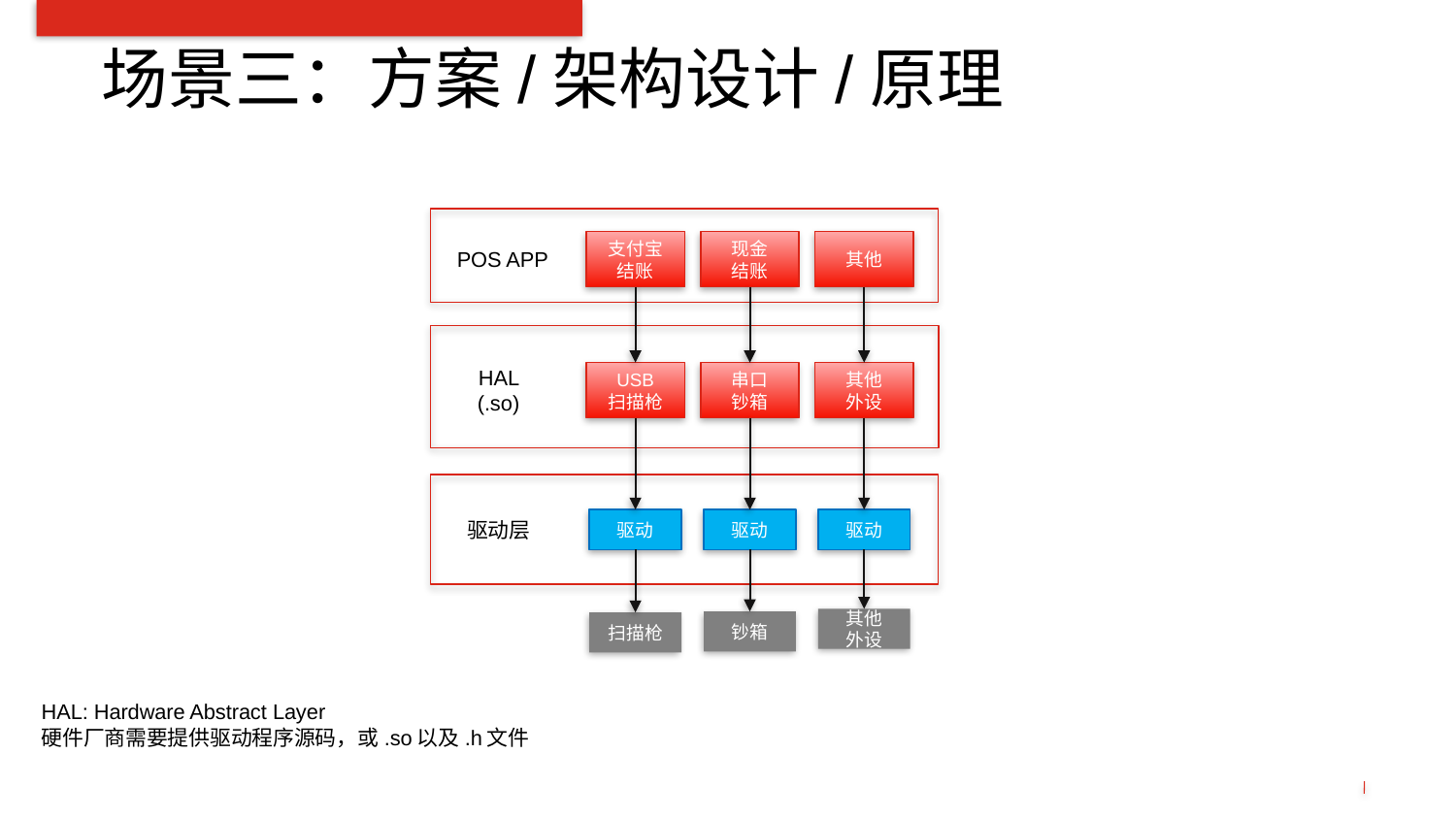

# 场景三：方案/架构设计/原理

支付宝结账
现金
结账
其他
POS APP

HAL (.so)
USB
扫描枪
串口
钞箱
其他
外设

驱动层
驱动
驱动
驱动
其他
外设
钞箱
扫描枪
HAL: Hardware Abstract Layer
硬件厂商需要提供驱动程序源码，或.so以及.h文件
10